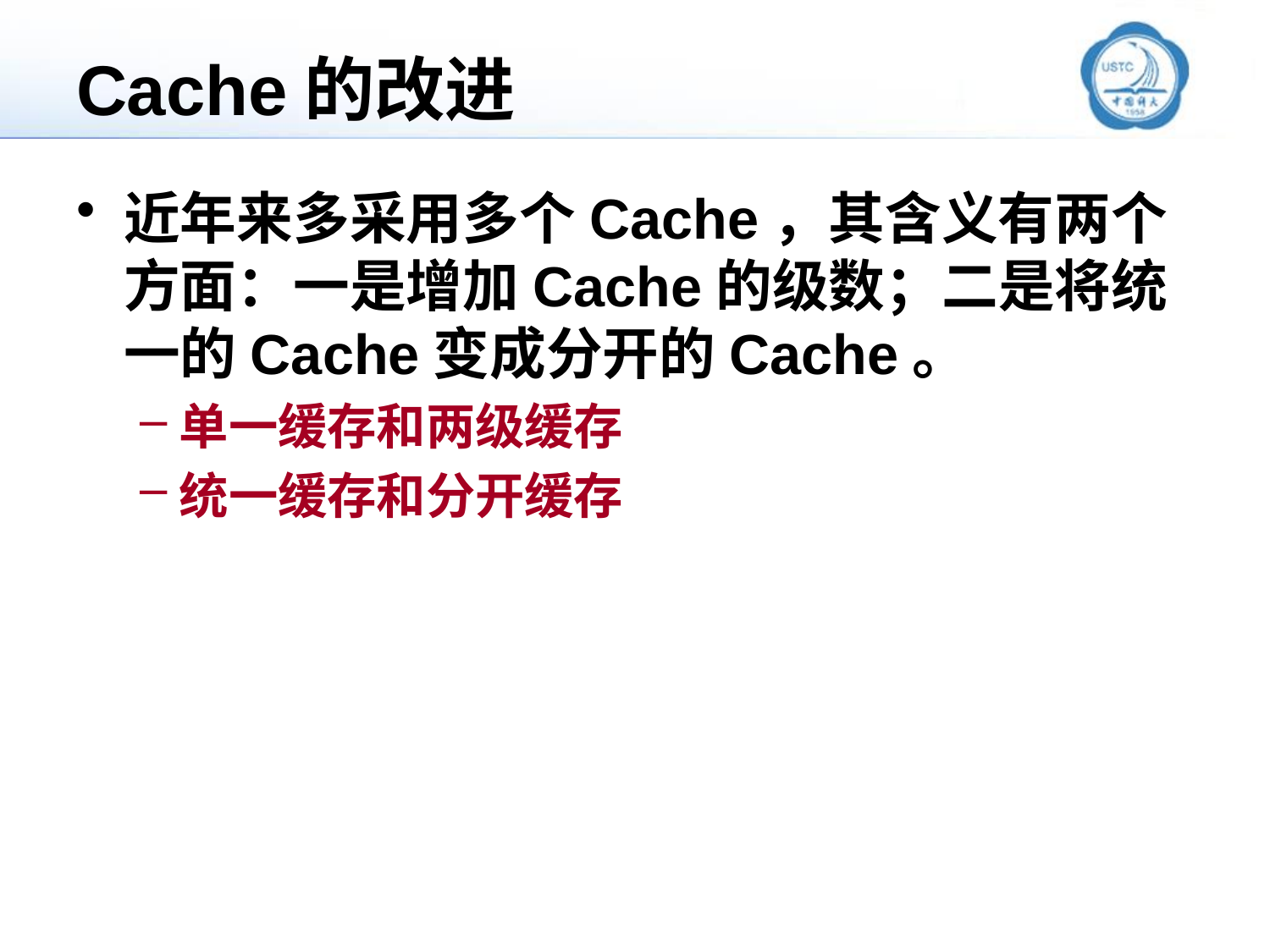

# Cache的改进
近年来多采用多个Cache，其含义有两个方面：一是增加Cache的级数；二是将统一的Cache变成分开的Cache。
单一缓存和两级缓存
统一缓存和分开缓存